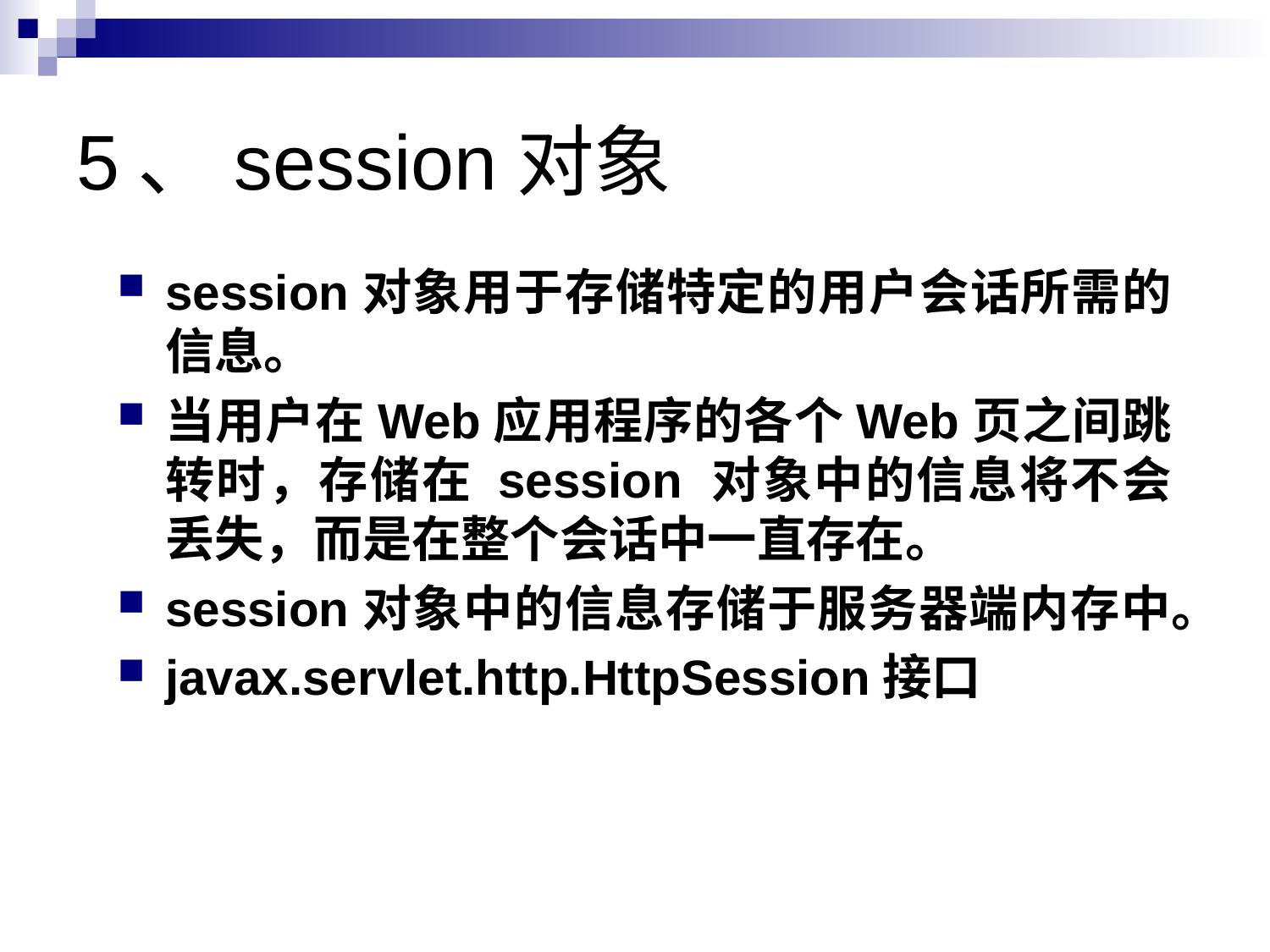

# 5、session对象
session对象用于存储特定的用户会话所需的信息。
当用户在Web应用程序的各个Web页之间跳转时，存储在 session 对象中的信息将不会丢失，而是在整个会话中一直存在。
session对象中的信息存储于服务器端内存中。
javax.servlet.http.HttpSession接口
29